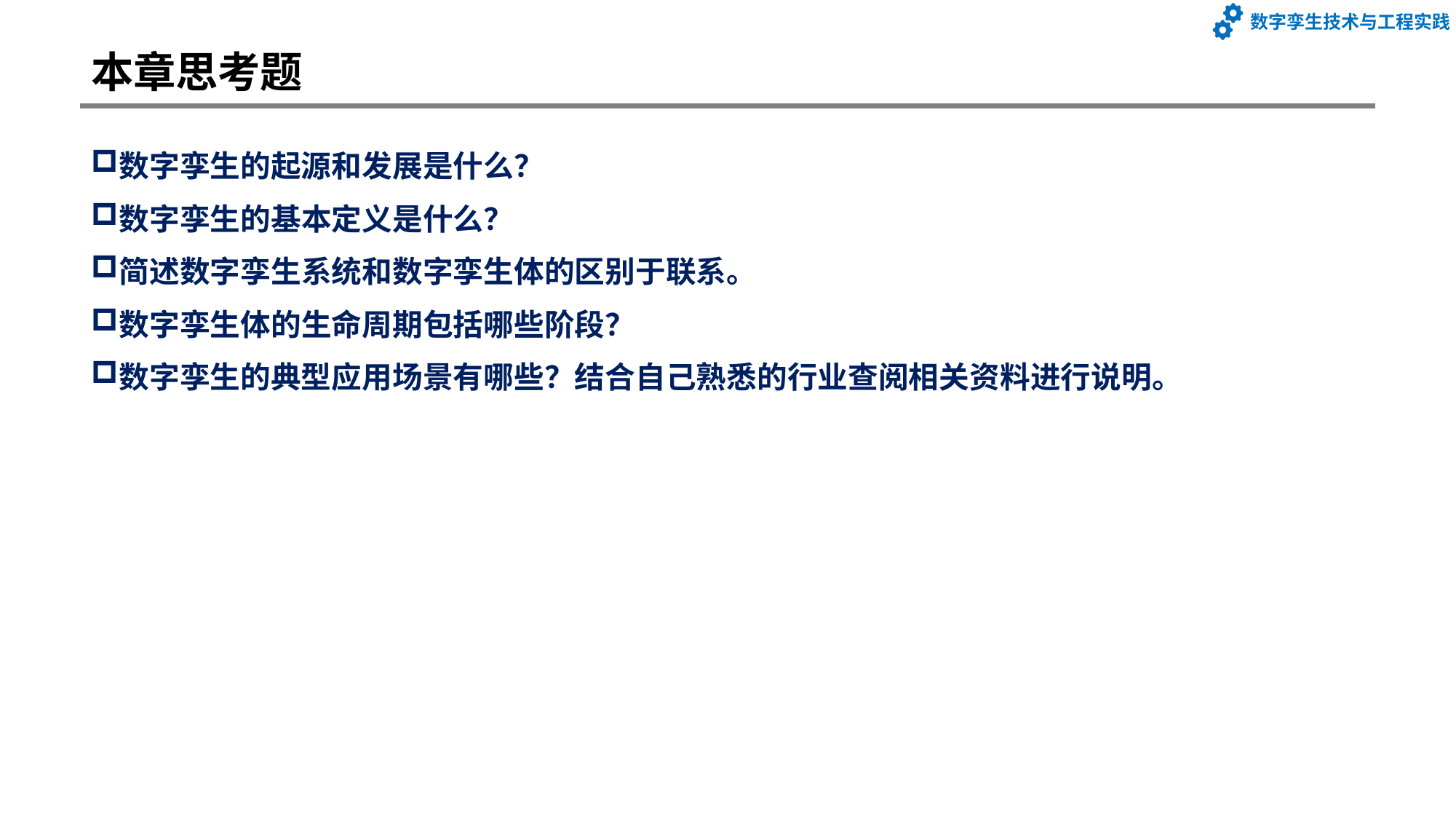

# 本章思考题
数字孪生的起源和发展是什么？
数字孪生的基本定义是什么？
简述数字孪生系统和数字孪生体的区别于联系。
数字孪生体的生命周期包括哪些阶段？
数字孪生的典型应用场景有哪些？结合自己熟悉的行业查阅相关资料进行说明。